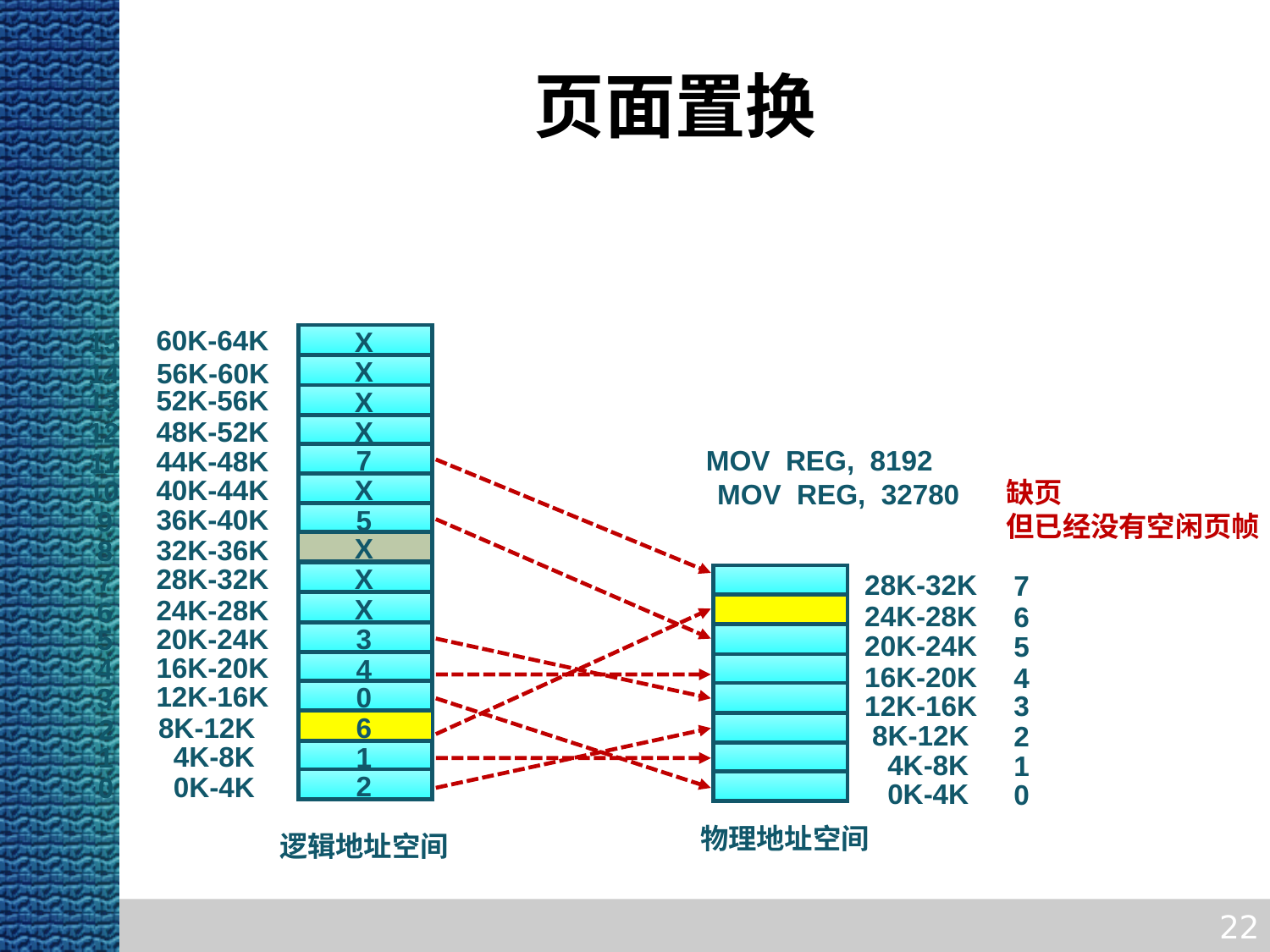

# 页面置换

60K-64K
15

56K-60K
14
52K-56K
13
48K-52K
12
44K-48K
11
40K-44K
10
36K-40K
9
32K-36K
8
28K-32K
7
24K-28K
6
20K-24K
5
16K-20K
4
12K-16K
3
 8K-12K
2
   4K-8K
1
   0K-4K
0
X
X
X
X
7
X
5
X
X
X
3
4
0
6
1
2
MOV  REG,  8192

缺页
但已经没有空闲页帧
MOV  REG,  32780

28K-32K
24K-28K
20K-24K
16K-20K
12K-16K
 8K-12K
   4K-8K
   0K-4K
7
6
5
4
3
2
1
0

物理地址空间
逻辑地址空间
22